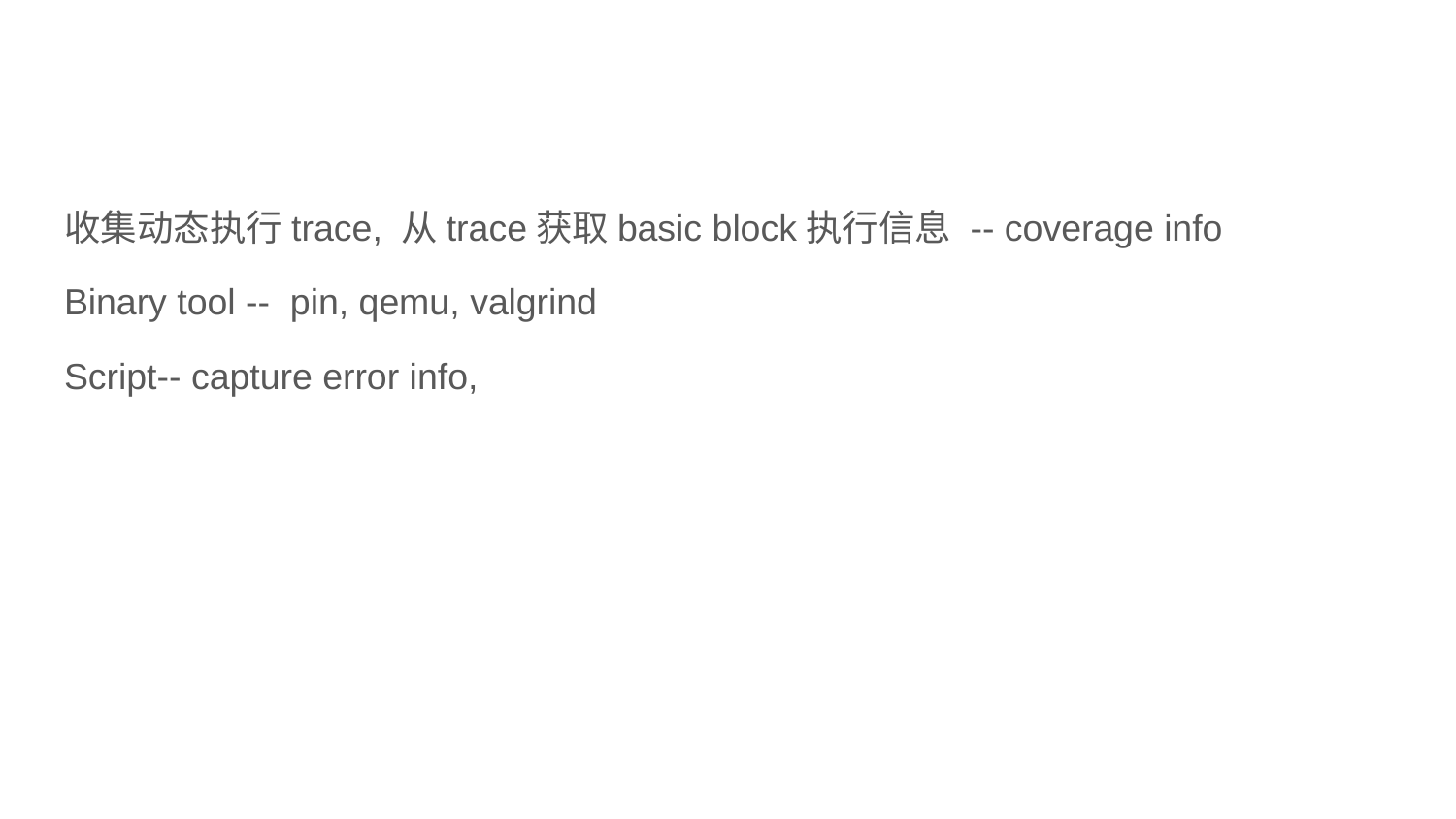

#
收集动态执行trace, 从trace获取basic block执行信息 -- coverage info
Binary tool --  pin, qemu, valgrind
Script-- capture error info,